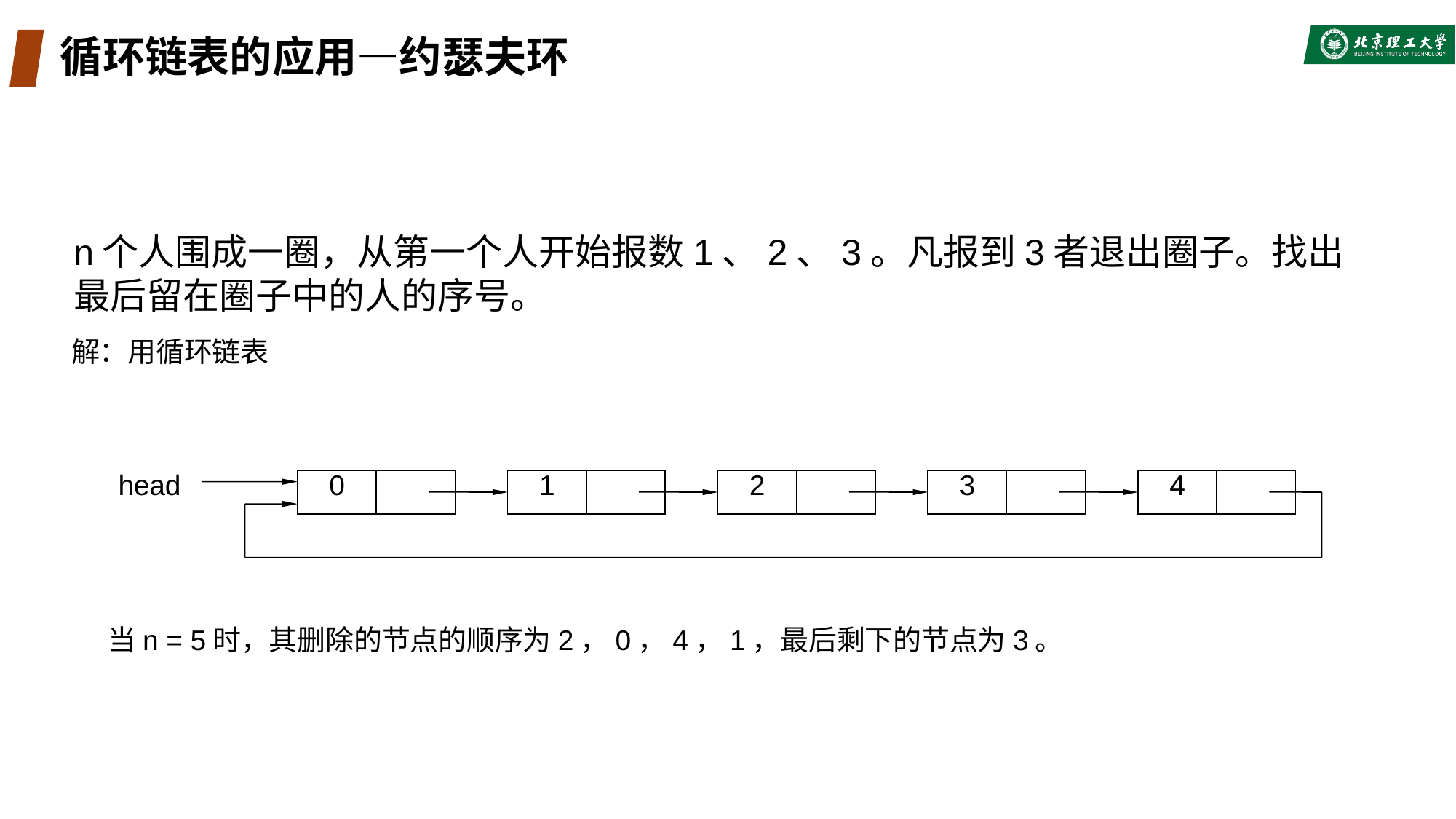

# 循环链表的应用—约瑟夫环
n个人围成一圈，从第一个人开始报数1、2、3。凡报到3者退出圈子。找出最后留在圈子中的人的序号。
解：用循环链表
head
0

1

2

3

4

当n = 5时，其删除的节点的顺序为2，0，4，1，最后剩下的节点为3。